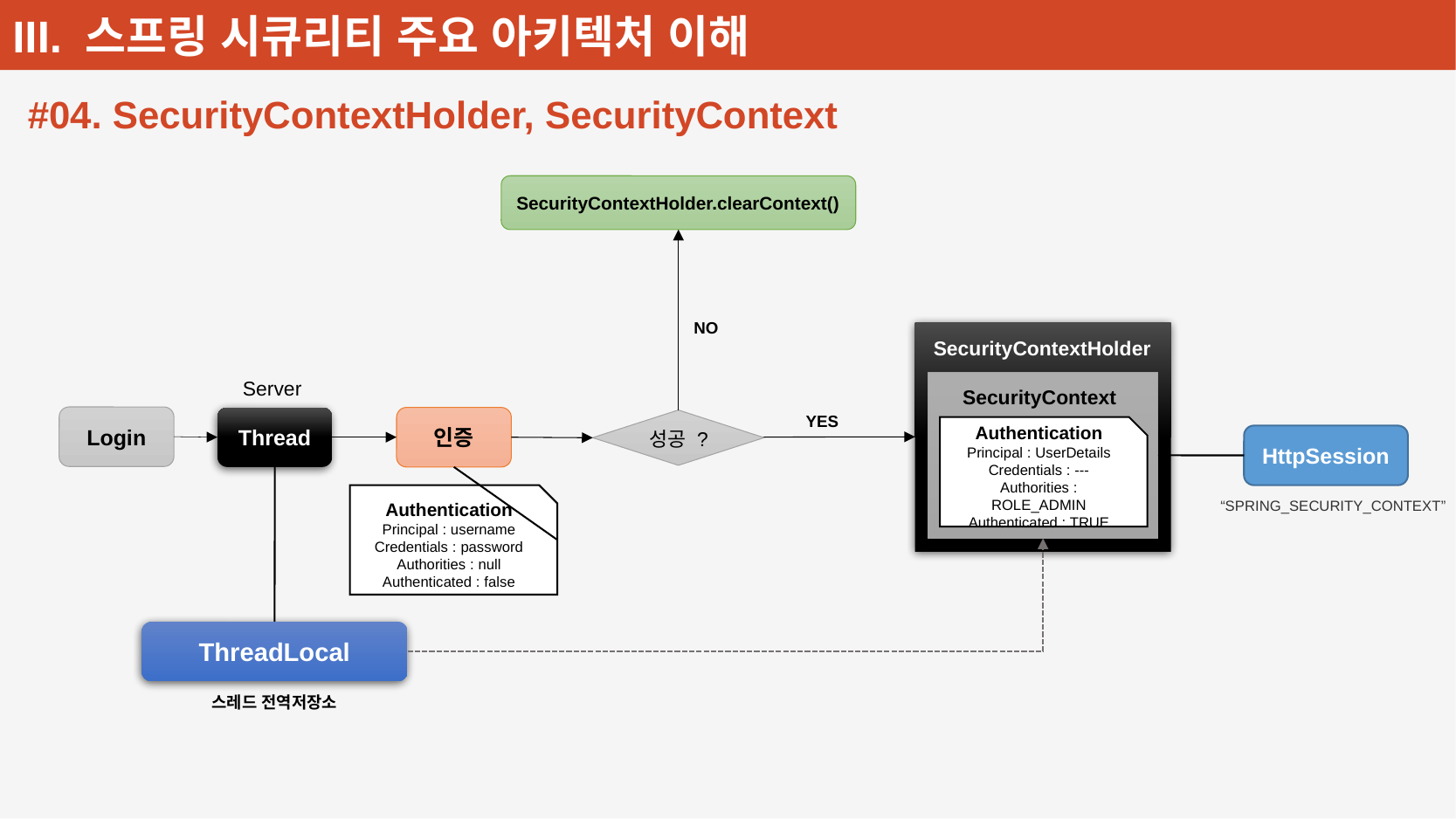

#04. SecurityContextHolder, SecurityContext
SecurityContextHolder.clearContext()
NO

SecurityContextHolder
Server

SecurityContext
YES
Login
Thread
인증

Authentication
Principal : UserDetails
Credentials : ---
Authorities : ROLE_ADMIN
Authenticated : TRUE
성공 ?
HttpSession
Authentication
Principal : username
Credentials : password
Authorities : null
Authenticated : false
“SPRING_SECURITY_CONTEXT”
ThreadLocal
스레드 전역저장소